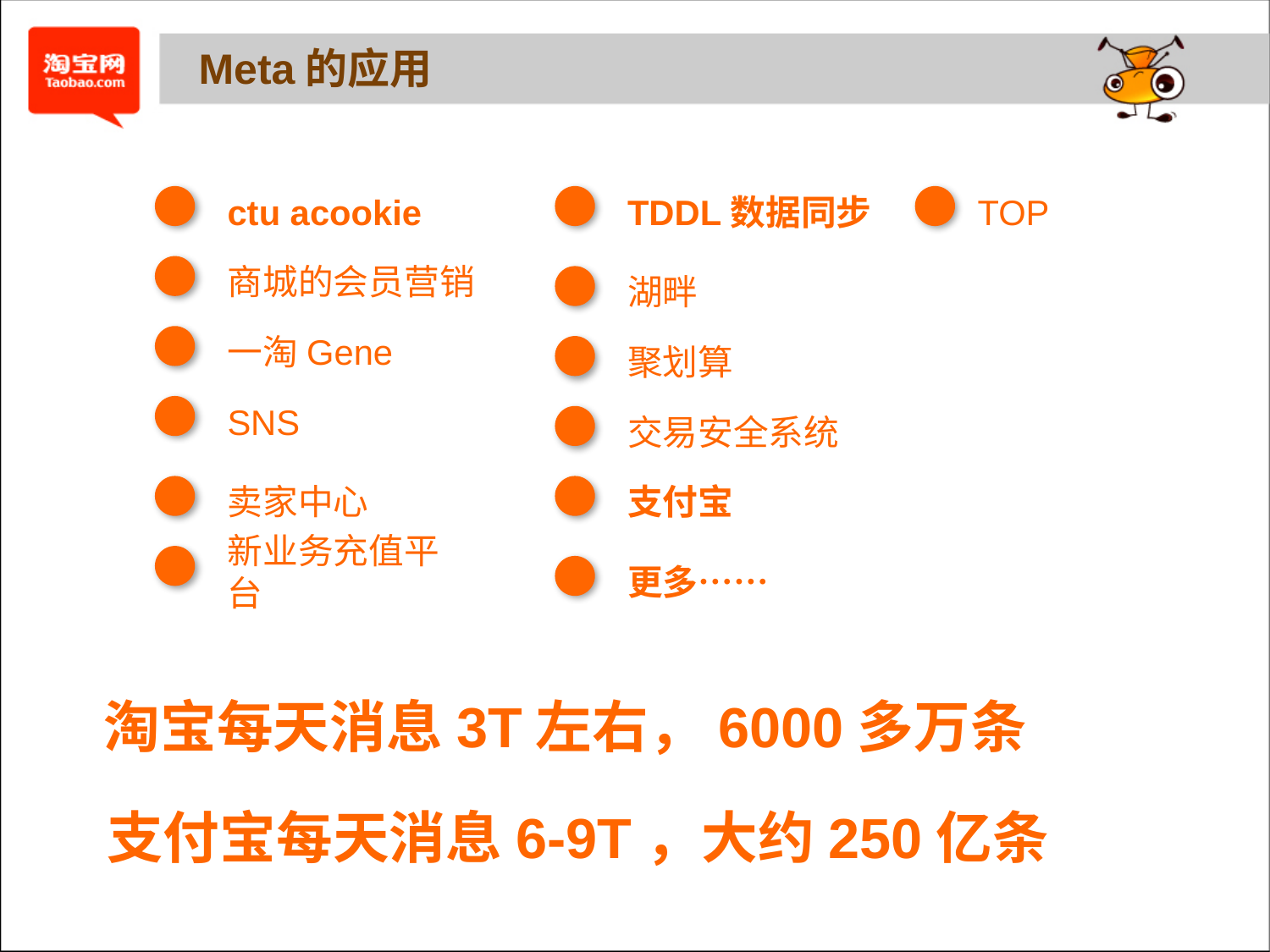

Meta的应用

ctu acookie

TDDL数据同步

TOP

商城的会员营销

湖畔

一淘Gene

聚划算

SNS

交易安全系统

卖家中心

支付宝

新业务充值平台

更多……
淘宝每天消息3T左右，6000多万条
支付宝每天消息6-9T，大约250亿条